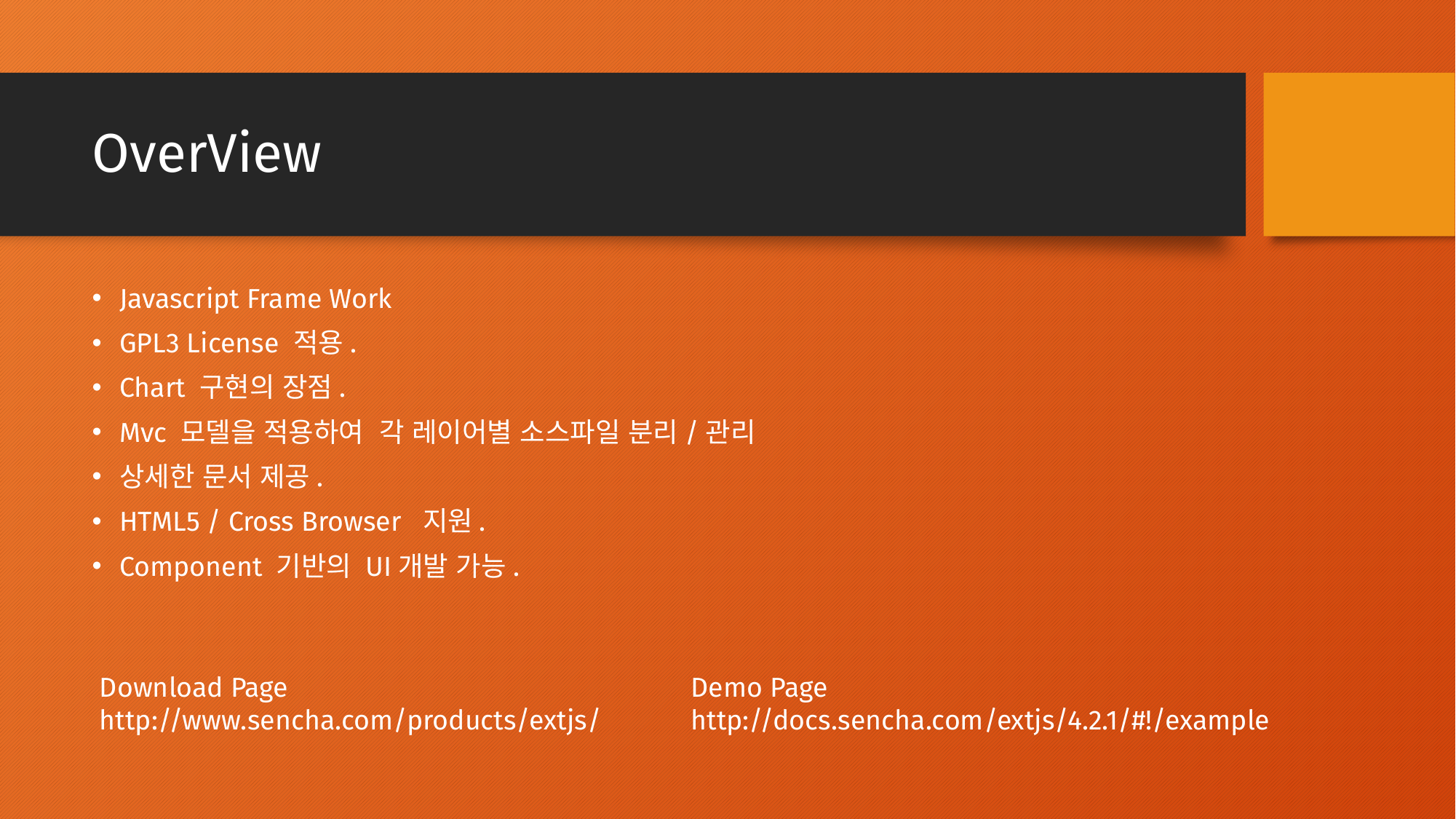

# OverView
Javascript Frame Work
GPL3 License 적용.
Chart 구현의 장점.
Mvc 모델을 적용하여  각 레이어별 소스파일 분리/관리
상세한 문서 제공.
HTML5 / Cross Browser  지원.
Component 기반의 UI개발 가능.
Demo Page
http://docs.sencha.com/extjs/4.2.1/#!/example
Download Page
http://www.sencha.com/products/extjs/